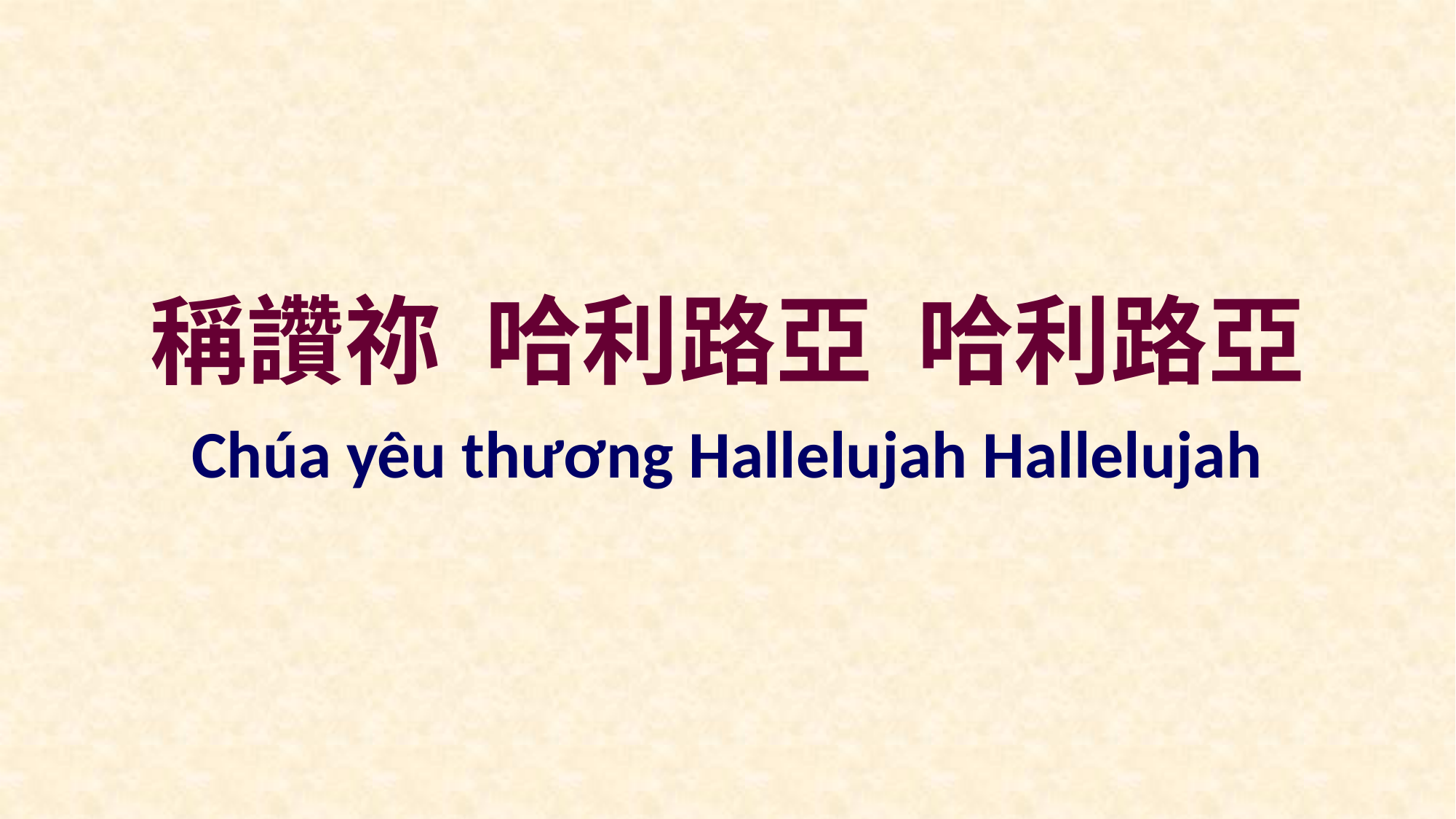

稱讚祢  哈利路亞  哈利路亞
Chúa yêu thương Hallelujah Hallelujah